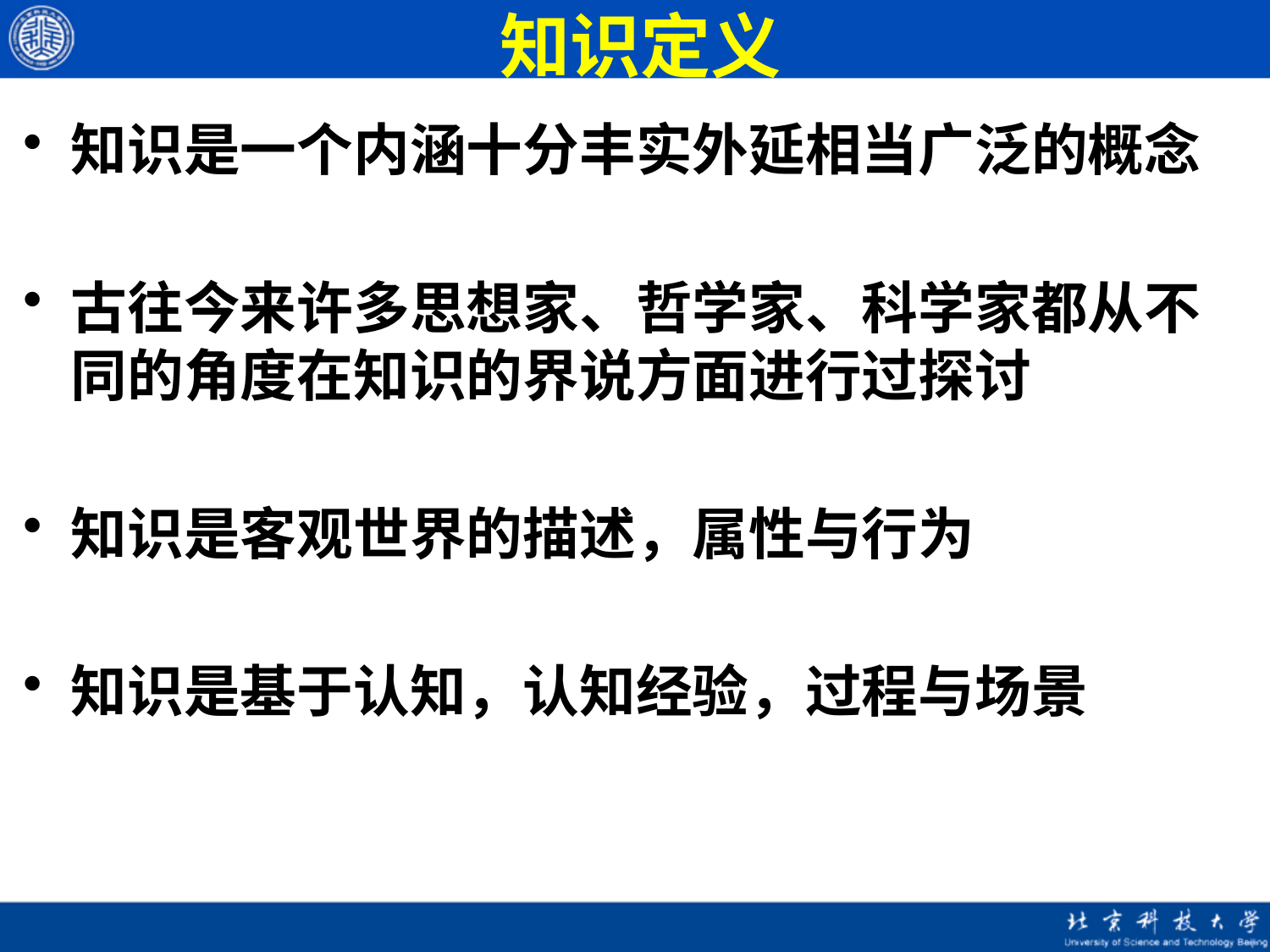

# 知识定义
知识是一个内涵十分丰实外延相当广泛的概念

古往今来许多思想家、哲学家、科学家都从不同的角度在知识的界说方面进行过探讨

知识是客观世界的描述，属性与行为

知识是基于认知，认知经验，过程与场景